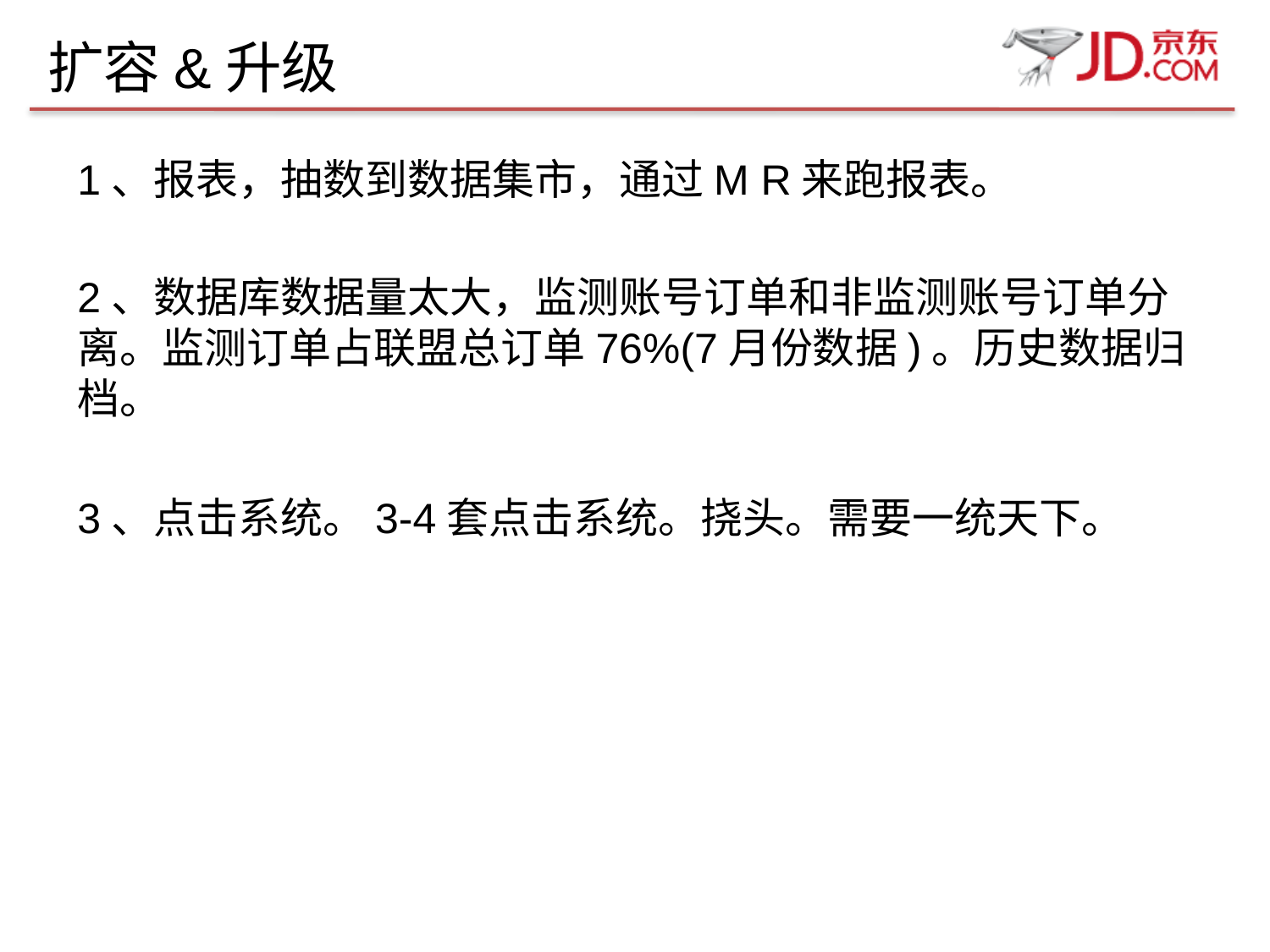

# 扩容&升级
1、报表，抽数到数据集市，通过M R来跑报表。

2、数据库数据量太大，监测账号订单和非监测账号订单分离。监测订单占联盟总订单76%(7月份数据)。历史数据归档。

3、点击系统。3-4套点击系统。挠头。需要一统天下。